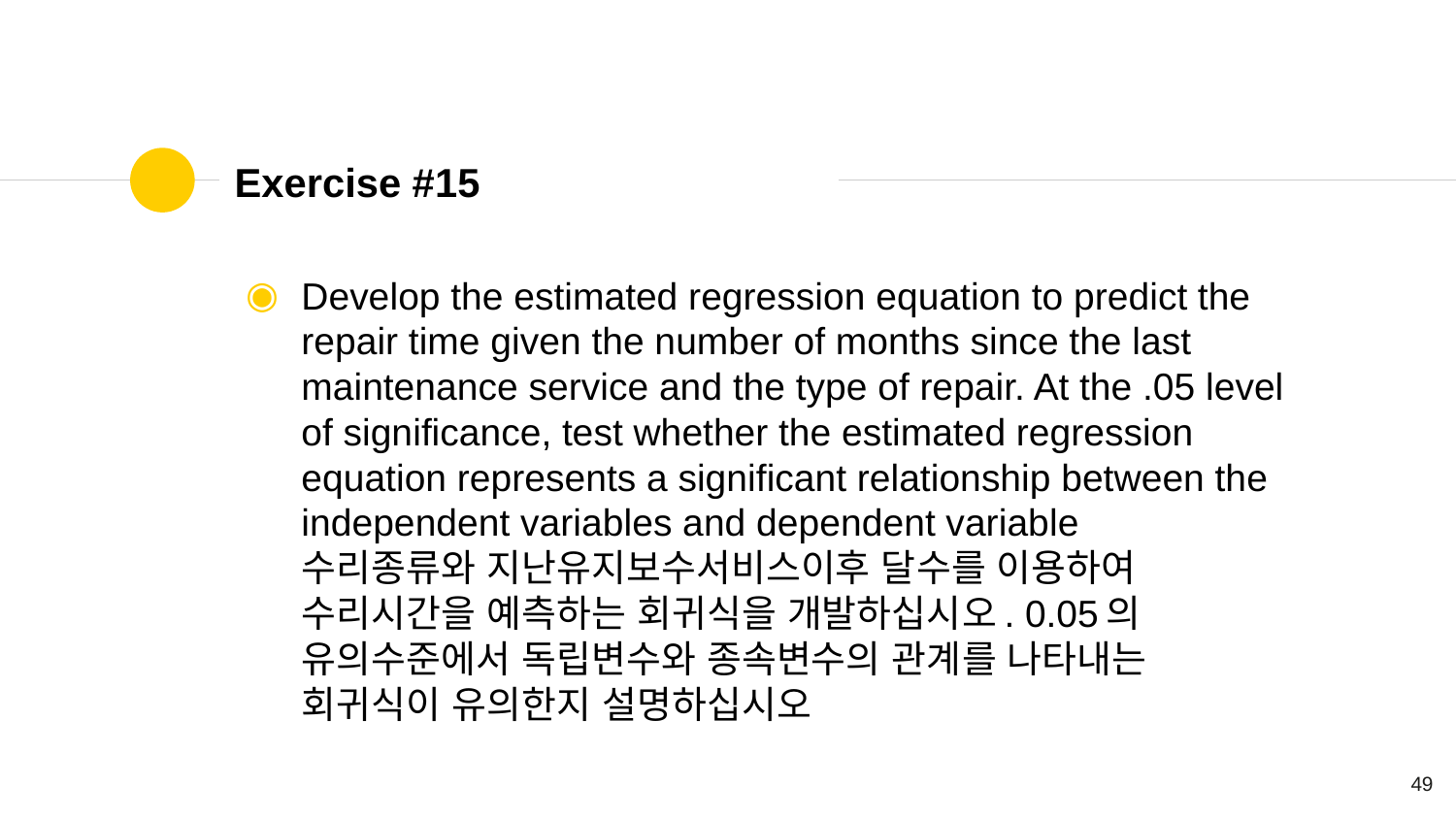

# Exercise #15
Develop the estimated regression equation to predict the repair time given the number of months since the last maintenance service and the type of repair. At the .05 level of significance, test whether the estimated regression equation represents a significant relationship between the independent variables and dependent variable
수리종류와 지난유지보수서비스이후 달수를 이용하여 수리시간을 예측하는 회귀식을 개발하십시오. 0.05의 유의수준에서 독립변수와 종속변수의 관계를 나타내는 회귀식이 유의한지 설명하십시오
49